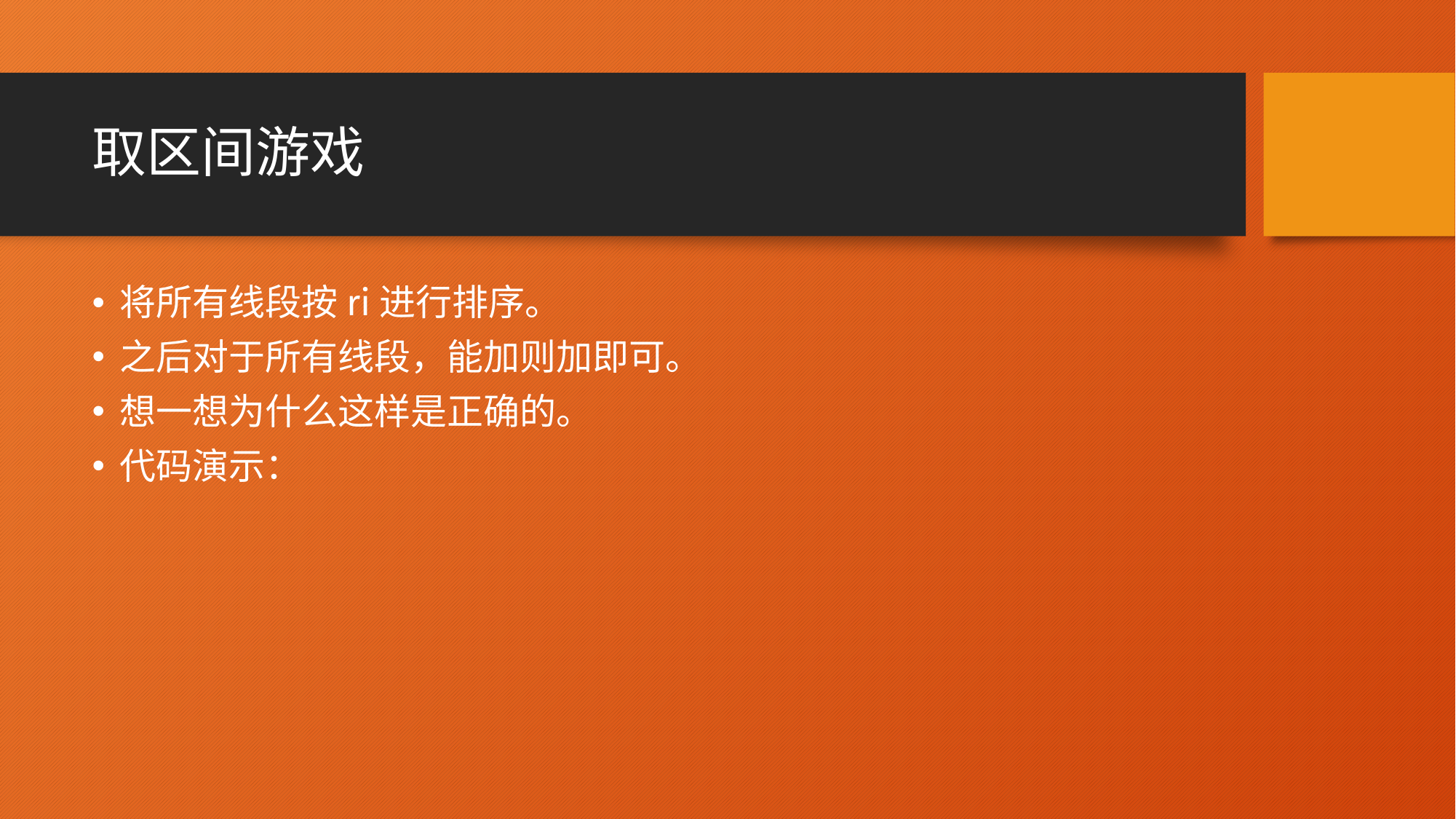

# 取区间游戏
将所有线段按ri进行排序。
之后对于所有线段，能加则加即可。
想一想为什么这样是正确的。
代码演示：